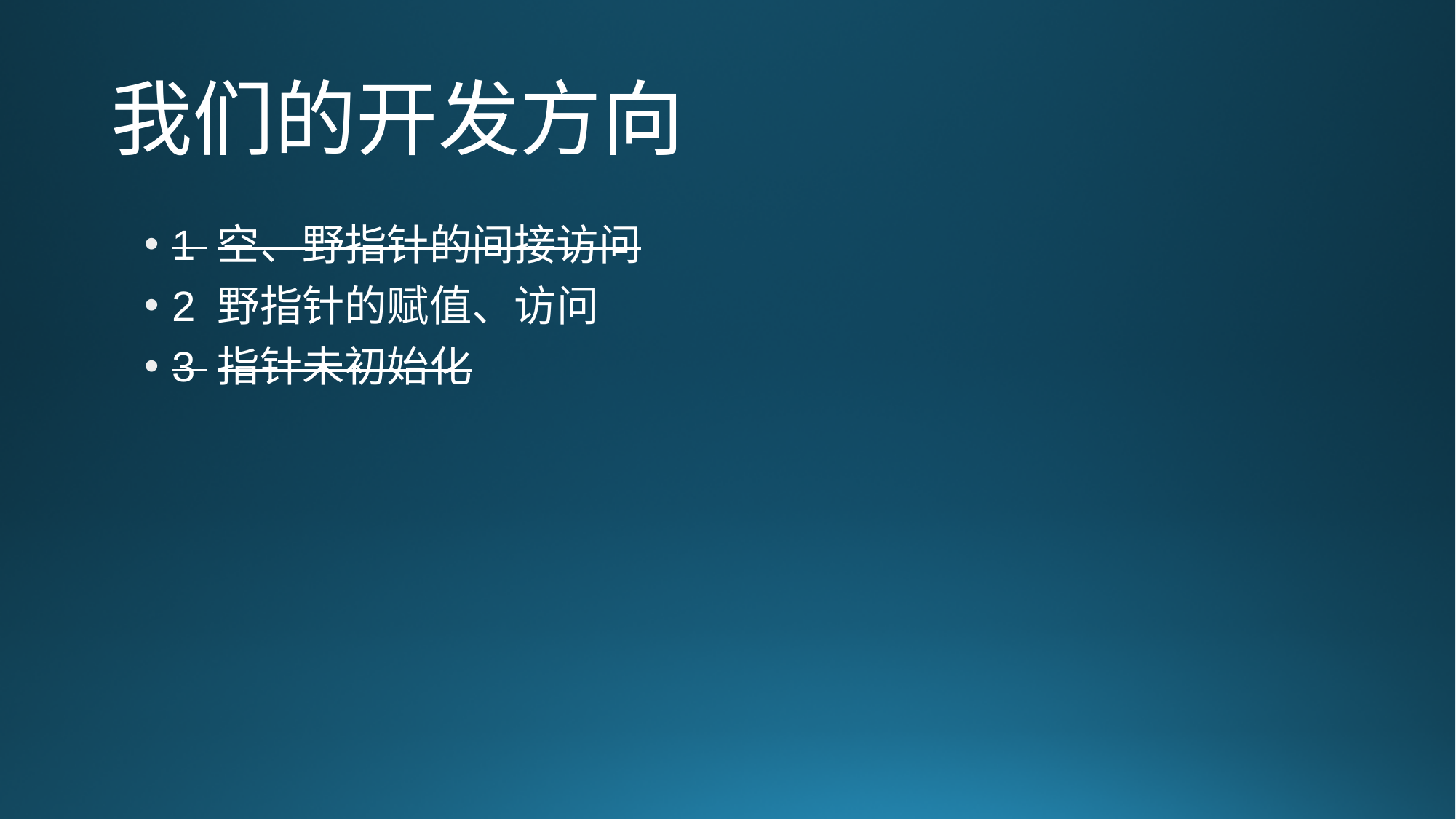

# 我们的开发方向
1 空、野指针的间接访问
2 野指针的赋值、访问
3 指针未初始化